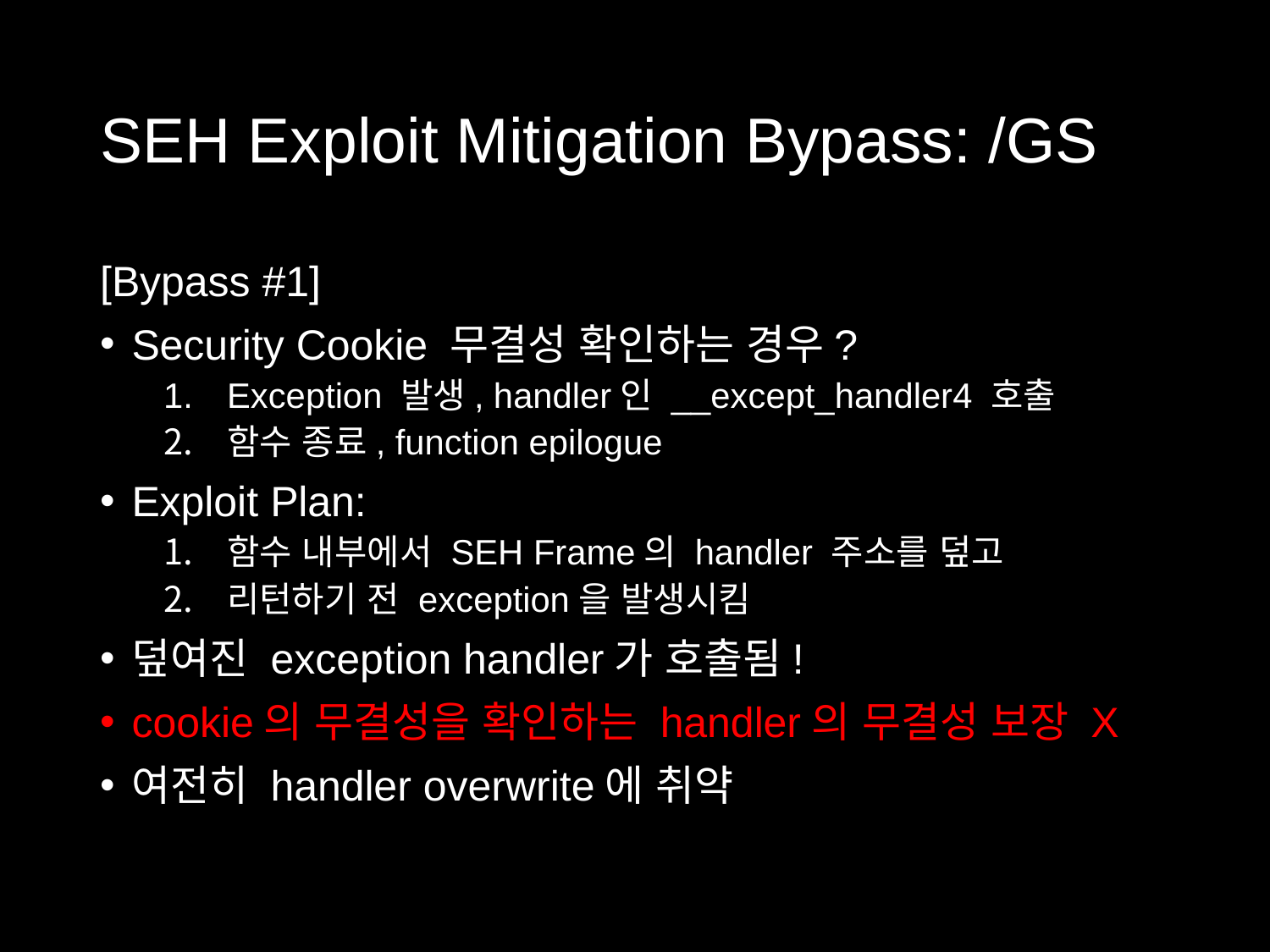

# SEH Exploit Mitigation Bypass: /GS
[Bypass #1]
Security Cookie 무결성 확인하는 경우?
Exception 발생, handler인 __except_handler4 호출
함수 종료, function epilogue
Exploit Plan:
함수 내부에서 SEH Frame의 handler 주소를 덮고
리턴하기 전 exception을 발생시킴
덮여진 exception handler가 호출됨!
cookie의 무결성을 확인하는 handler의 무결성 보장 X
여전히 handler overwrite에 취약